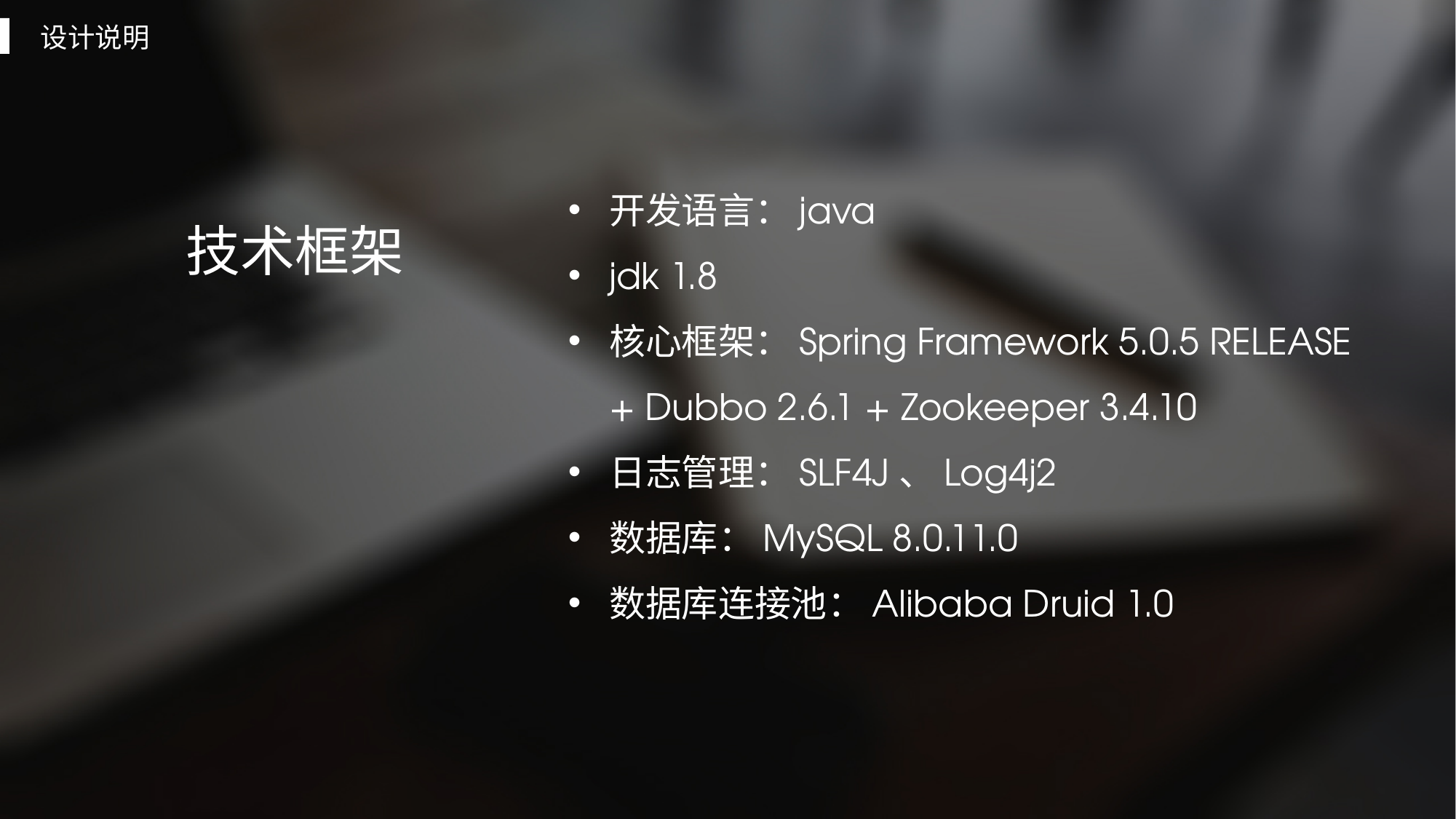

设计说明

开发语言：java
jdk 1.8
核心框架：Spring Framework 5.0.5 RELEASE + Dubbo 2.6.1 + Zookeeper 3.4.10
日志管理：SLF4J、Log4j2
数据库：MySQL 8.0.11.0
数据库连接池：Alibaba Druid 1.0
技术框架